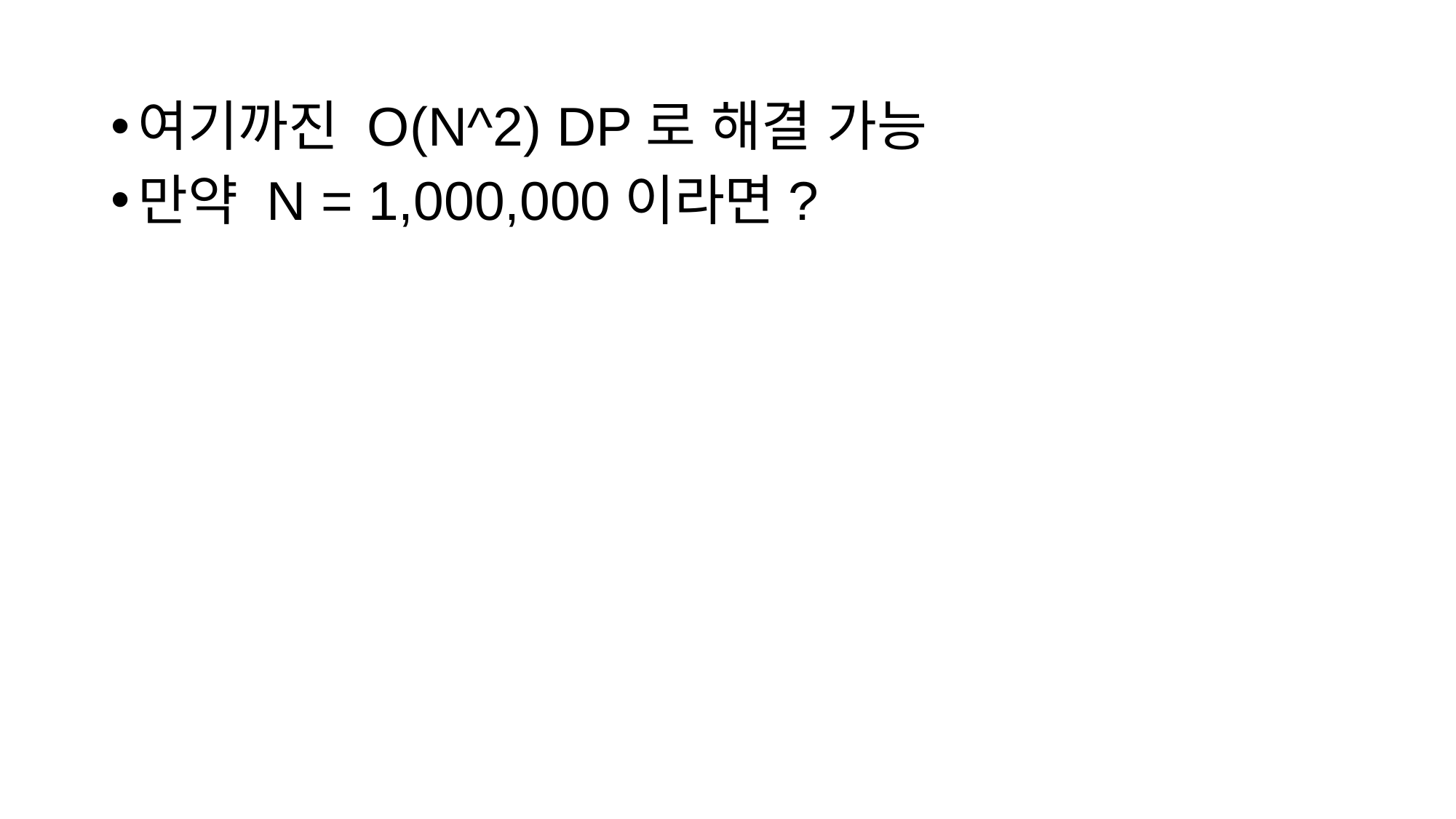

여기까진 O(N^2) DP로 해결 가능
만약 N = 1,000,000이라면?